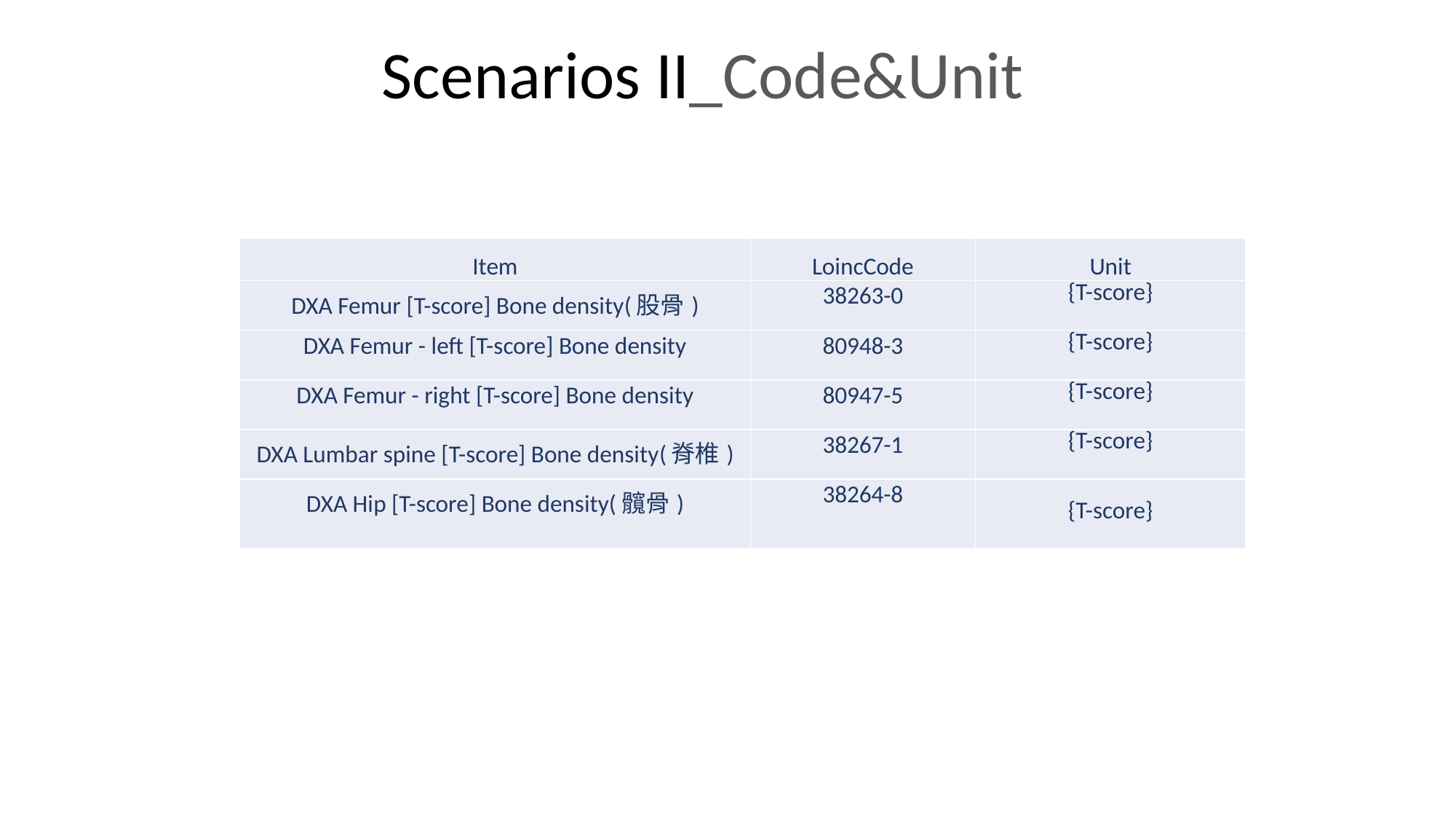

Scenarios II_Code&Unit
| Item | LoincCode | Unit |
| --- | --- | --- |
| DXA Femur [T-score] Bone density(股骨) | 38263-0 | {T-score} |
| DXA Femur - left [T-score] Bone density | 80948-3 | {T-score} |
| DXA Femur - right [T-score] Bone density | 80947-5 | {T-score} |
| DXA Lumbar spine [T-score] Bone density(脊椎) | 38267-1 | {T-score} |
| DXA Hip [T-score] Bone density(髖骨) | 38264-8 | {T-score} |